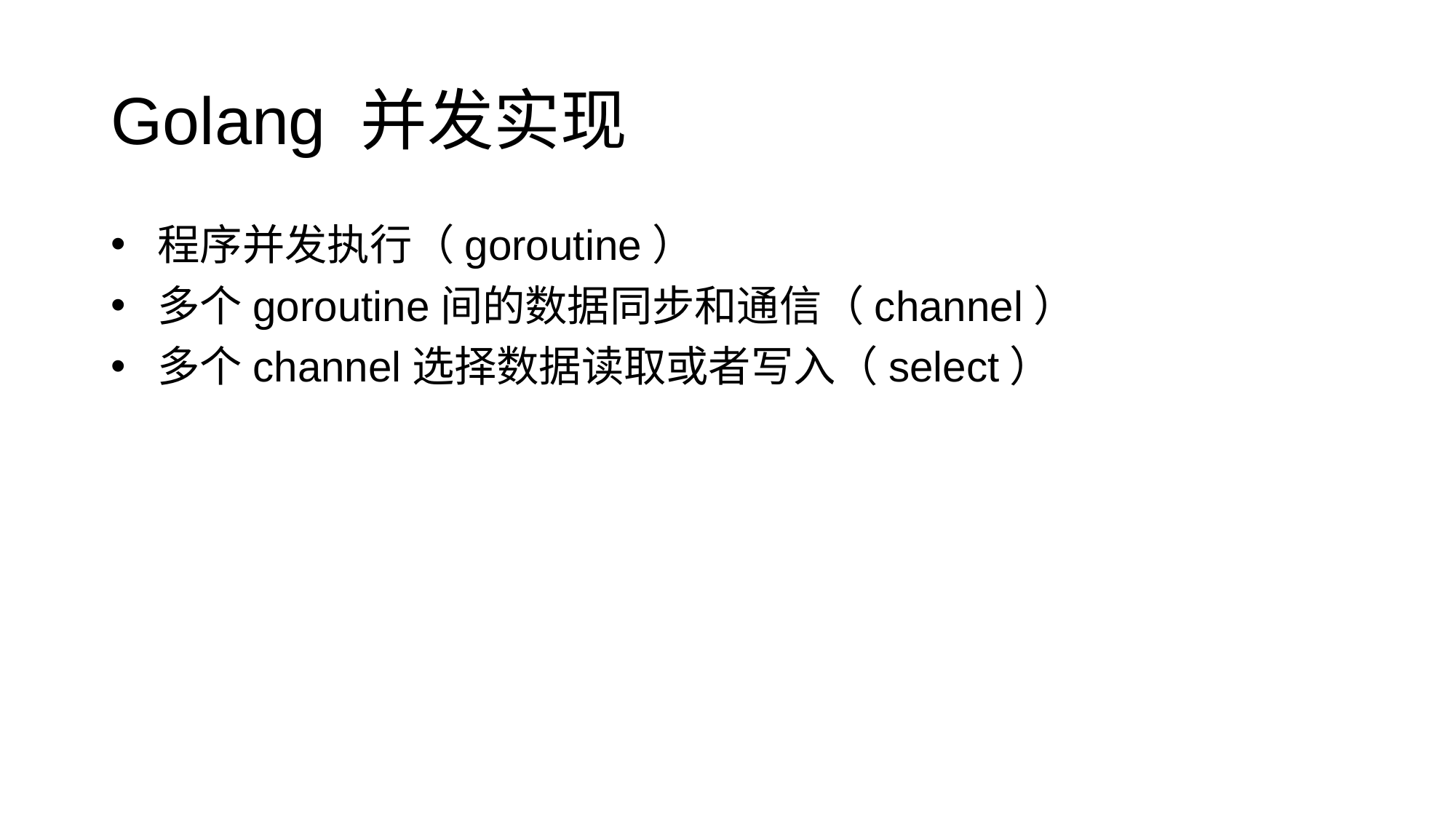

# Golang 并发实现
 程序并发执行（goroutine）
 多个goroutine间的数据同步和通信（channel）
 多个channel选择数据读取或者写入（select）